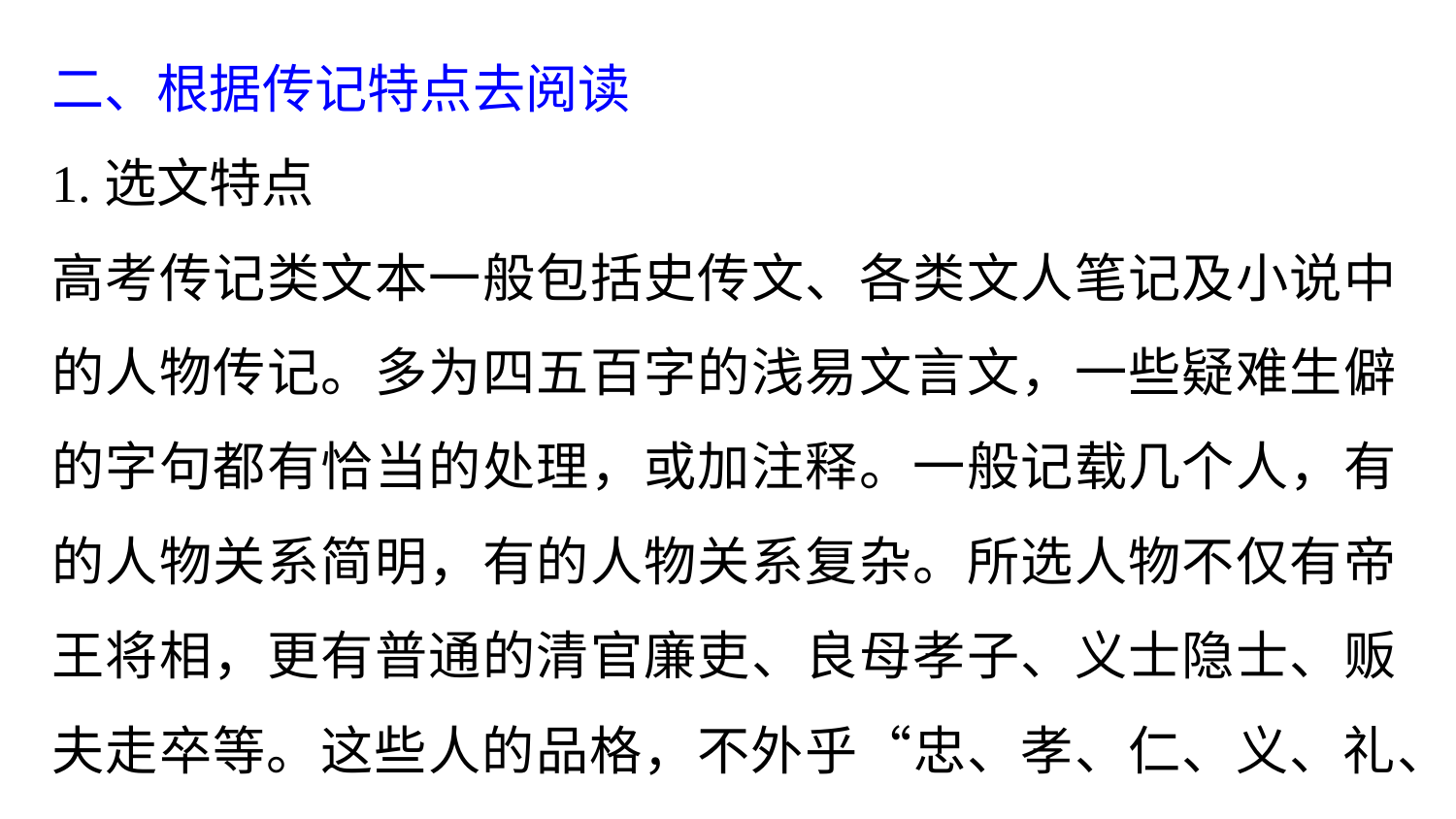

二、根据传记特点去阅读
1.选文特点
高考传记类文本一般包括史传文、各类文人笔记及小说中的人物传记。多为四五百字的浅易文言文，一些疑难生僻的字句都有恰当的处理，或加注释。一般记载几个人，有的人物关系简明，有的人物关系复杂。所选人物不仅有帝王将相，更有普通的清官廉吏、良母孝子、义士隐士、贩夫走卒等。这些人的品格，不外乎“忠、孝、仁、义、礼、